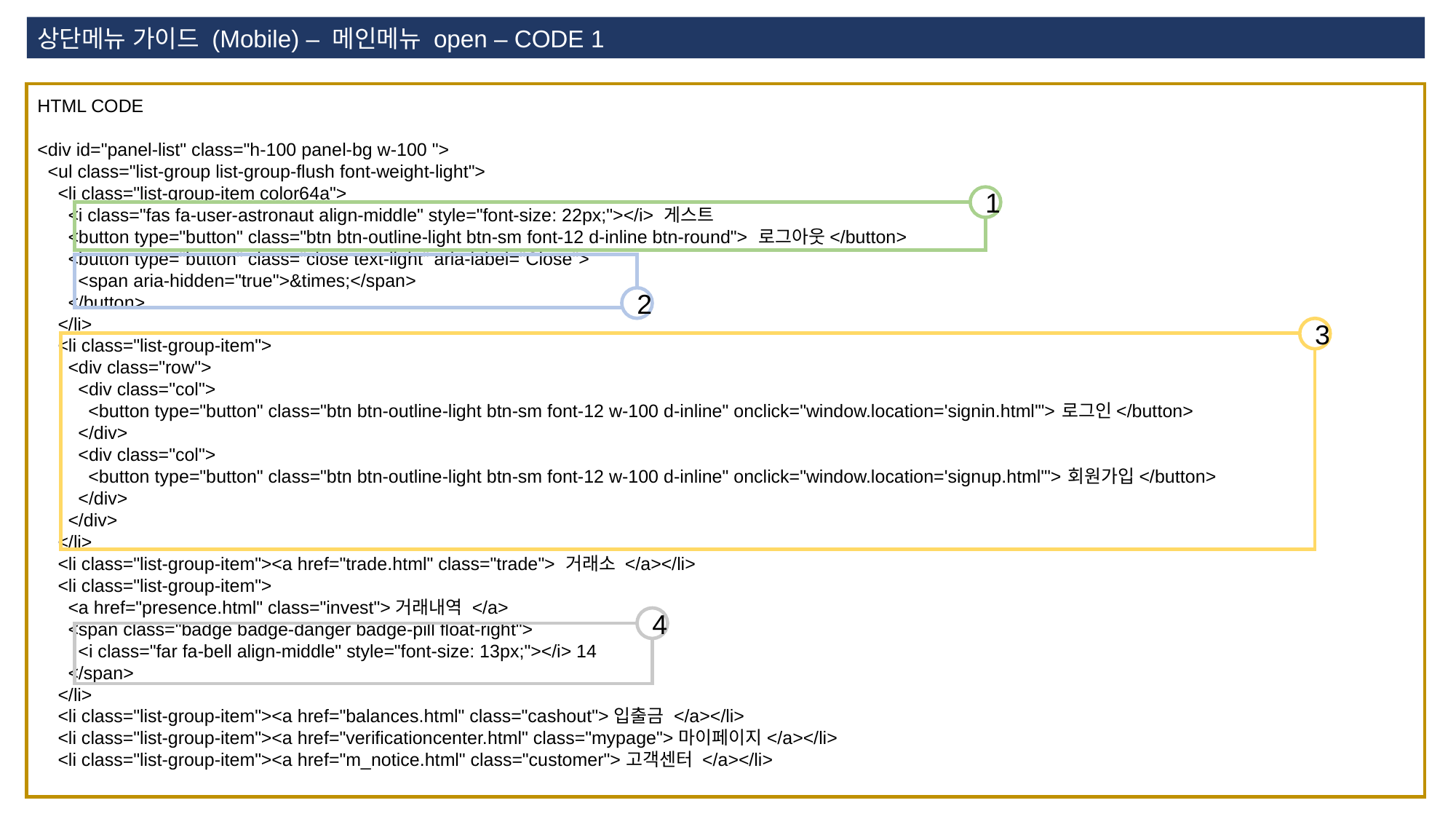

상단메뉴 가이드 (Mobile) – 메인메뉴 open – CODE 1
HTML CODE

<div id="panel-list" class="h-100 panel-bg w-100 ">
  <ul class="list-group list-group-flush font-weight-light">
    <li class="list-group-item color64a">
      <i class="fas fa-user-astronaut align-middle" style="font-size: 22px;"></i> 게스트
      <button type="button" class="btn btn-outline-light btn-sm font-12 d-inline btn-round"> 로그아웃</button>
      <button type="button" class="close text-light" aria-label="Close">
        <span aria-hidden="true">&times;</span>
      </button>
    </li>
    <li class="list-group-item">
      <div class="row">
        <div class="col">
          <button type="button" class="btn btn-outline-light btn-sm font-12 w-100 d-inline" onclick="window.location='signin.html'">로그인</button>
        </div>
        <div class="col">
          <button type="button" class="btn btn-outline-light btn-sm font-12 w-100 d-inline" onclick="window.location='signup.html'">회원가입</button>
        </div>
      </div>
    </li>
    <li class="list-group-item"><a href="trade.html" class="trade"> 거래소 </a></li>
    <li class="list-group-item">
      <a href="presence.html" class="invest">거래내역 </a>
      <span class="badge badge-danger badge-pill float-right">
        <i class="far fa-bell align-middle" style="font-size: 13px;"></i> 14
      </span>
    </li>
    <li class="list-group-item"><a href="balances.html" class="cashout">입출금 </a></li>
    <li class="list-group-item"><a href="verificationcenter.html" class="mypage">마이페이지</a></li>
    <li class="list-group-item"><a href="m_notice.html" class="customer">고객센터 </a></li>
1

2
3

4